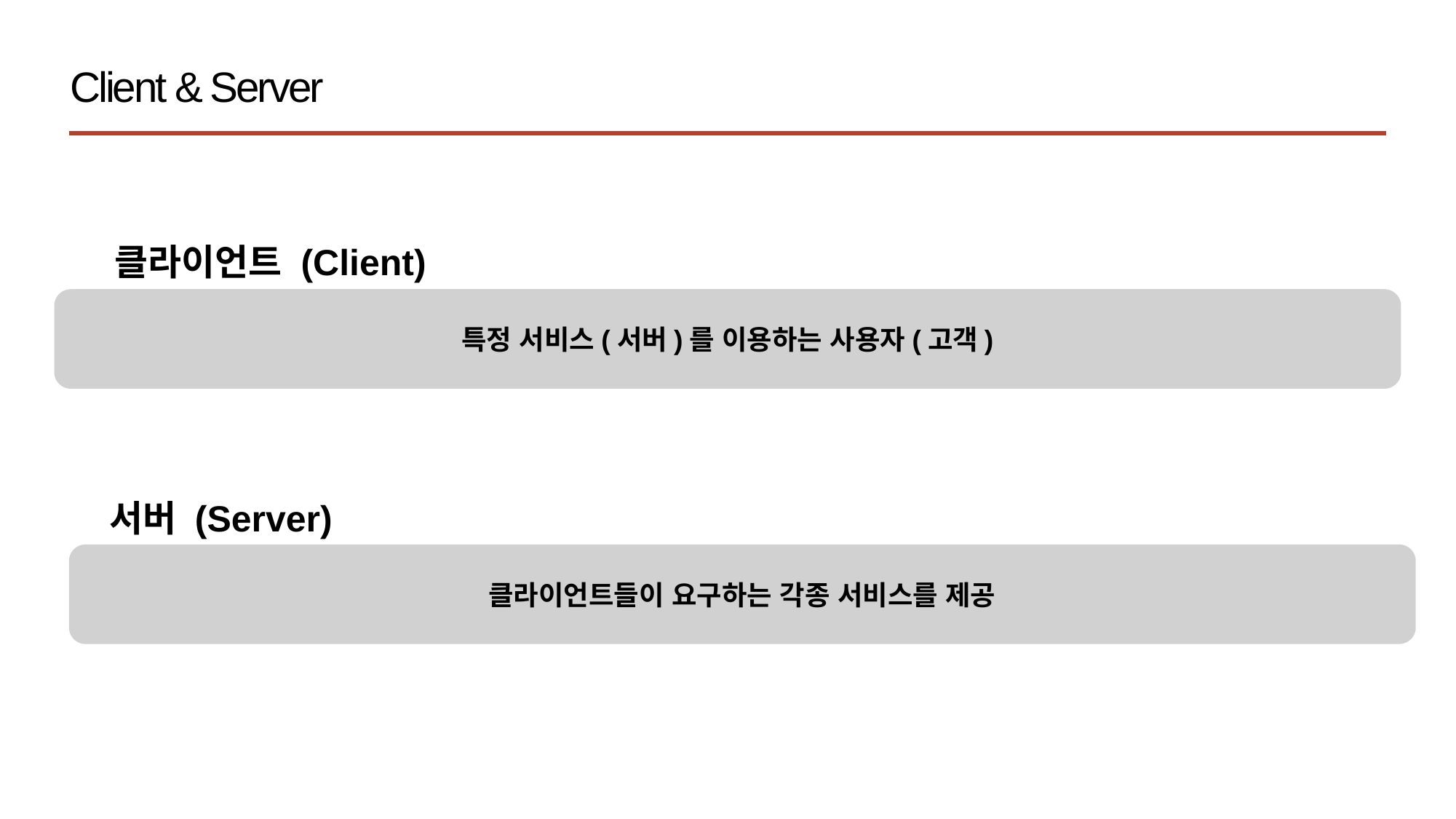

Client & Server
클라이언트 (Client)
특정 서비스(서버)를 이용하는 사용자(고객)
서버 (Server)
클라이언트들이 요구하는 각종 서비스를 제공